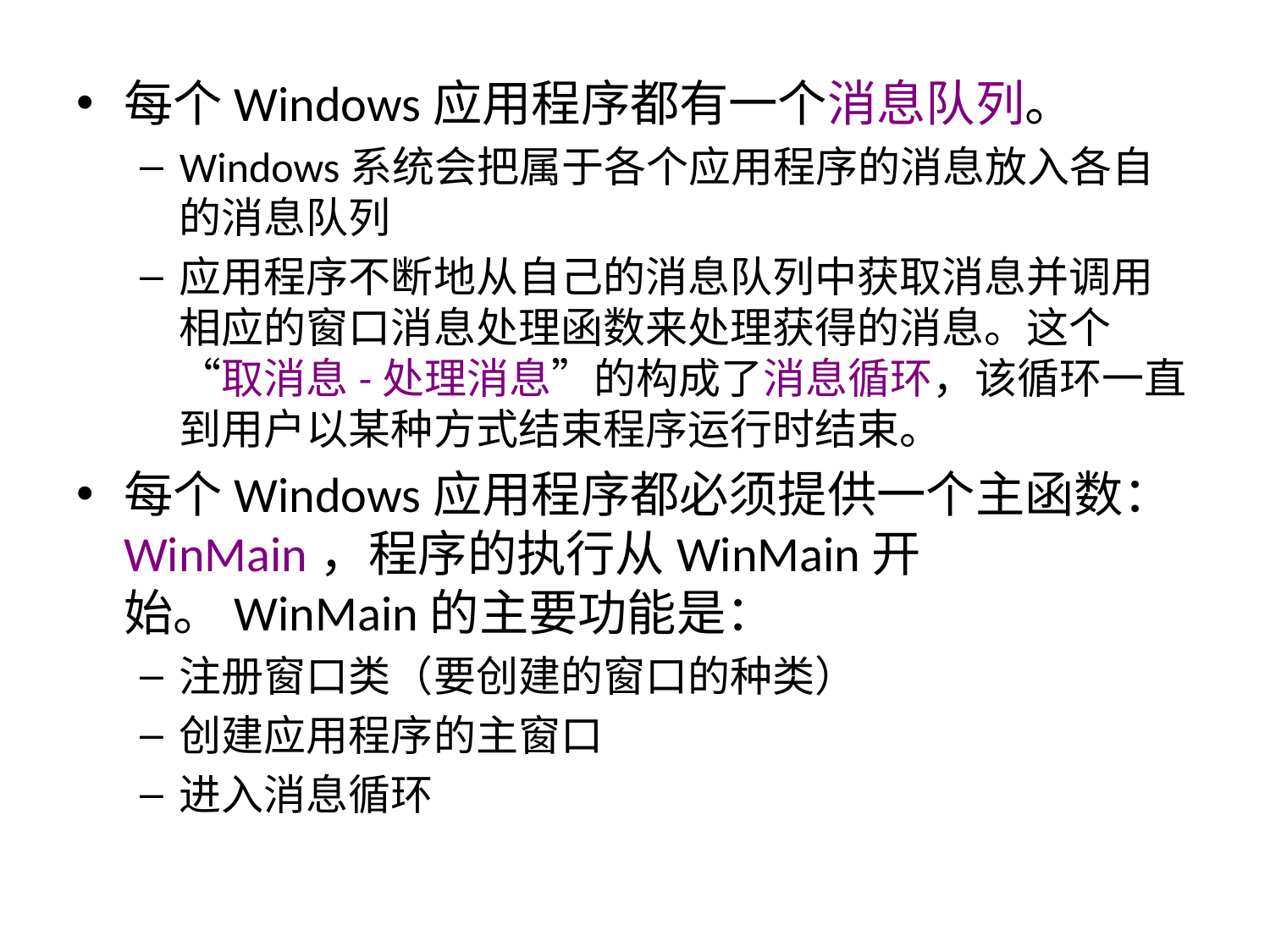

每个Windows应用程序都有一个消息队列。
Windows系统会把属于各个应用程序的消息放入各自的消息队列
应用程序不断地从自己的消息队列中获取消息并调用相应的窗口消息处理函数来处理获得的消息。这个“取消息-处理消息”的构成了消息循环，该循环一直到用户以某种方式结束程序运行时结束。
每个Windows应用程序都必须提供一个主函数：WinMain，程序的执行从WinMain开始。WinMain的主要功能是：
注册窗口类（要创建的窗口的种类）
创建应用程序的主窗口
进入消息循环